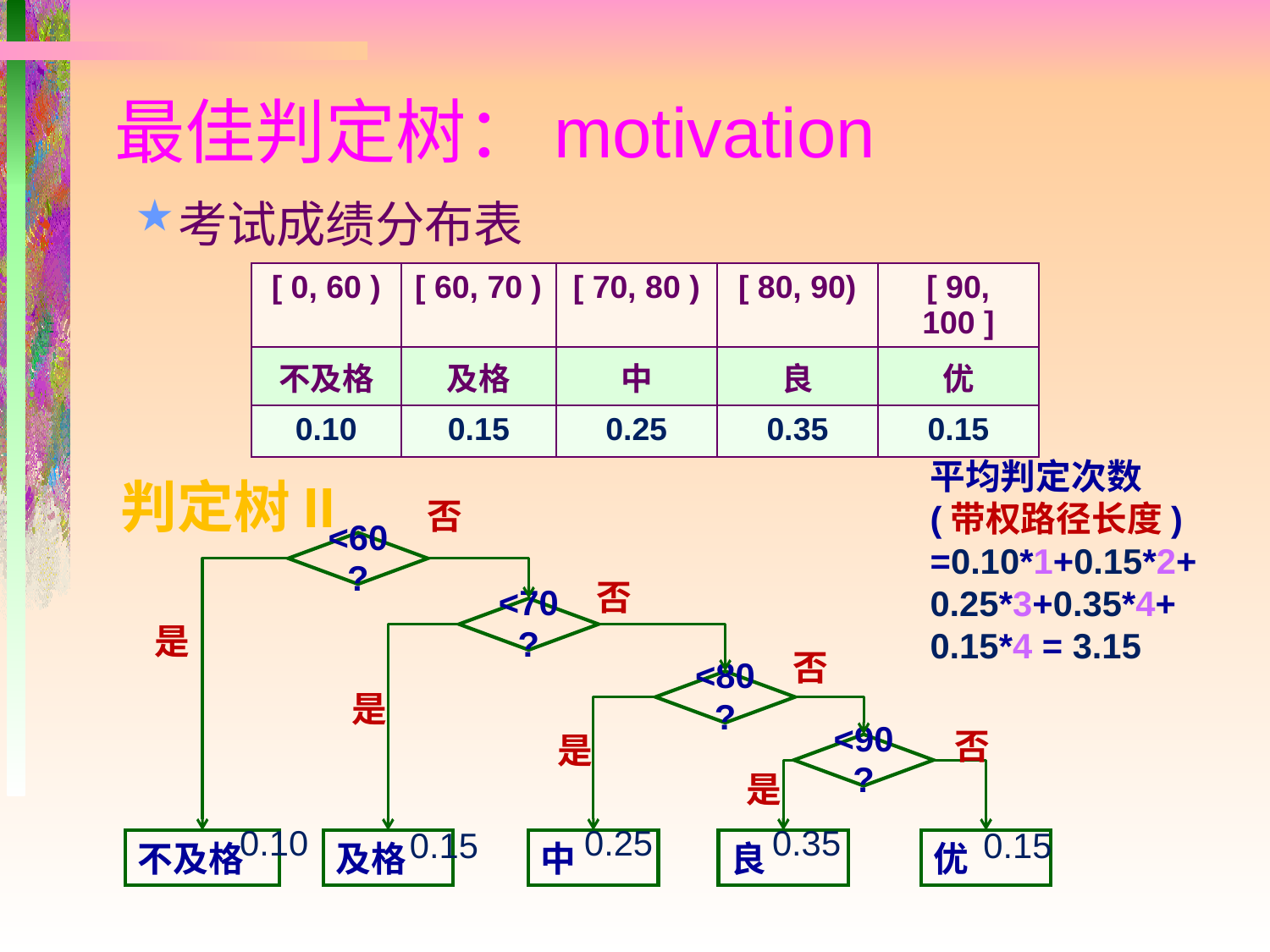

# 最佳判定树：motivation
考试成绩分布表

| [ 0, 60 ) | [ 60, 70 ) | [ 70, 80 ) | [ 80, 90) | [ 90, 100 ] |
| --- | --- | --- | --- | --- |
| 不及格 | 及格 | 中 | 良 | 优 |
| 0.10 | 0.15 | 0.25 | 0.35 | 0.15 |
平均判定次数
(带权路径长度)
=0.10*1+0.15*2+0.25*3+0.35*4+
0.15*4 = 3.15
判定树II
否
<60?
否
<70?
是
否
<80?
是
否
是
<90?
是
0.10
0.25
0.35
0.15
0.15
不及格
及格
中
良
优